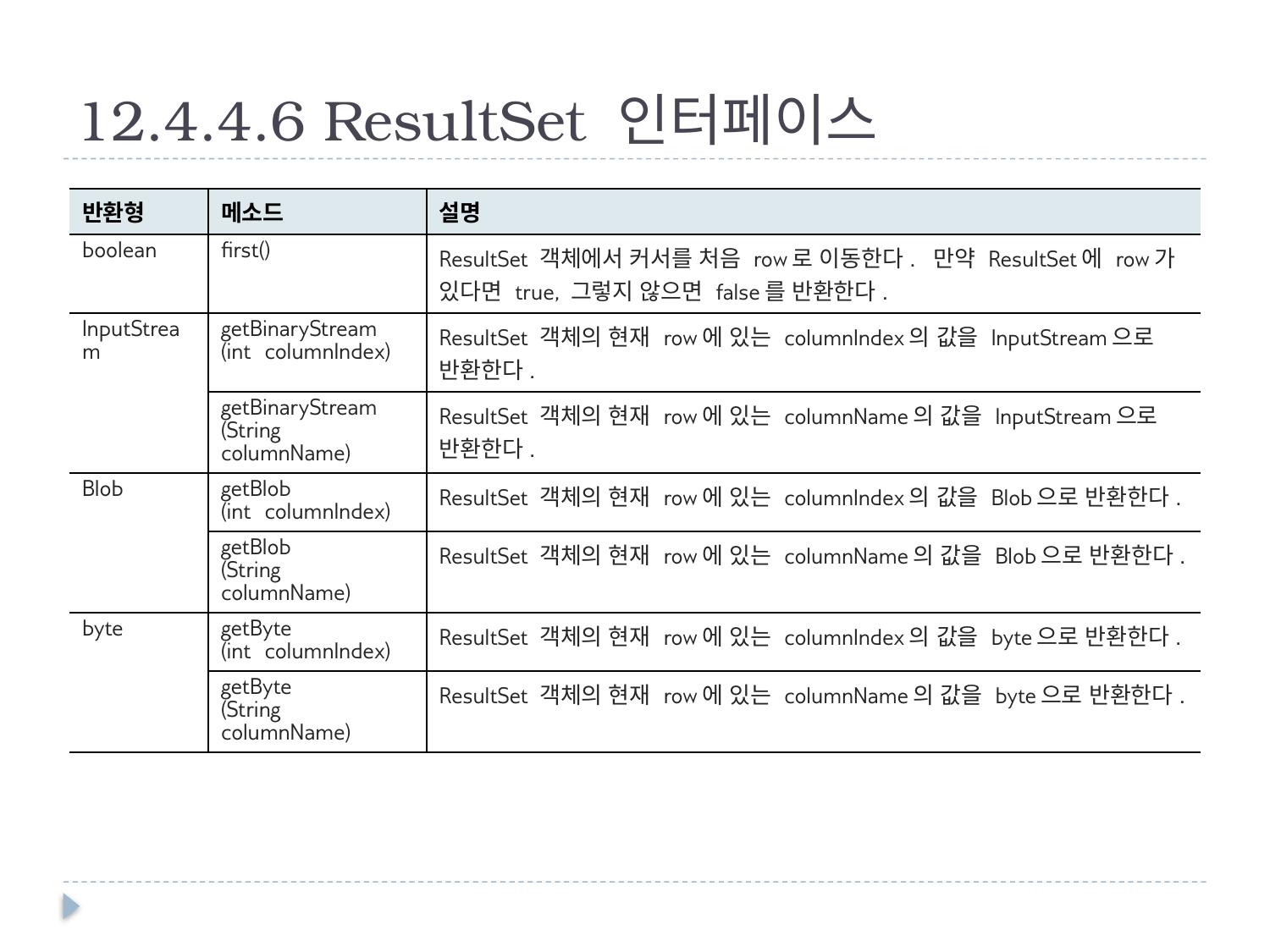

# 12.4.4.6 ResultSet 인터페이스

| 반환형 | 메소드 | 설명 |
| --- | --- | --- |
| boolean | first() | ResultSet 객체에서 커서를 처음 row로 이동한다. 만약 ResultSet에 row가 있다면 true, 그렇지 않으면 false를 반환한다. |
| InputStream | getBinaryStream (int columnIndex) | ResultSet 객체의 현재 row에 있는 columnIndex의 값을 InputStream으로 반환한다. |
|  | getBinaryStream (String columnName) | ResultSet 객체의 현재 row에 있는 columnName의 값을 InputStream으로 반환한다. |
| Blob | getBlob (int columnIndex) | ResultSet 객체의 현재 row에 있는 columnIndex의 값을 Blob으로 반환한다. |
|  | getBlob (String columnName) | ResultSet 객체의 현재 row에 있는 columnName의 값을 Blob으로 반환한다. |
| byte | getByte (int columnIndex) | ResultSet 객체의 현재 row에 있는 columnIndex의 값을 byte으로 반환한다. |
|  | getByte (String columnName) | ResultSet 객체의 현재 row에 있는 columnName의 값을 byte으로 반환한다. |